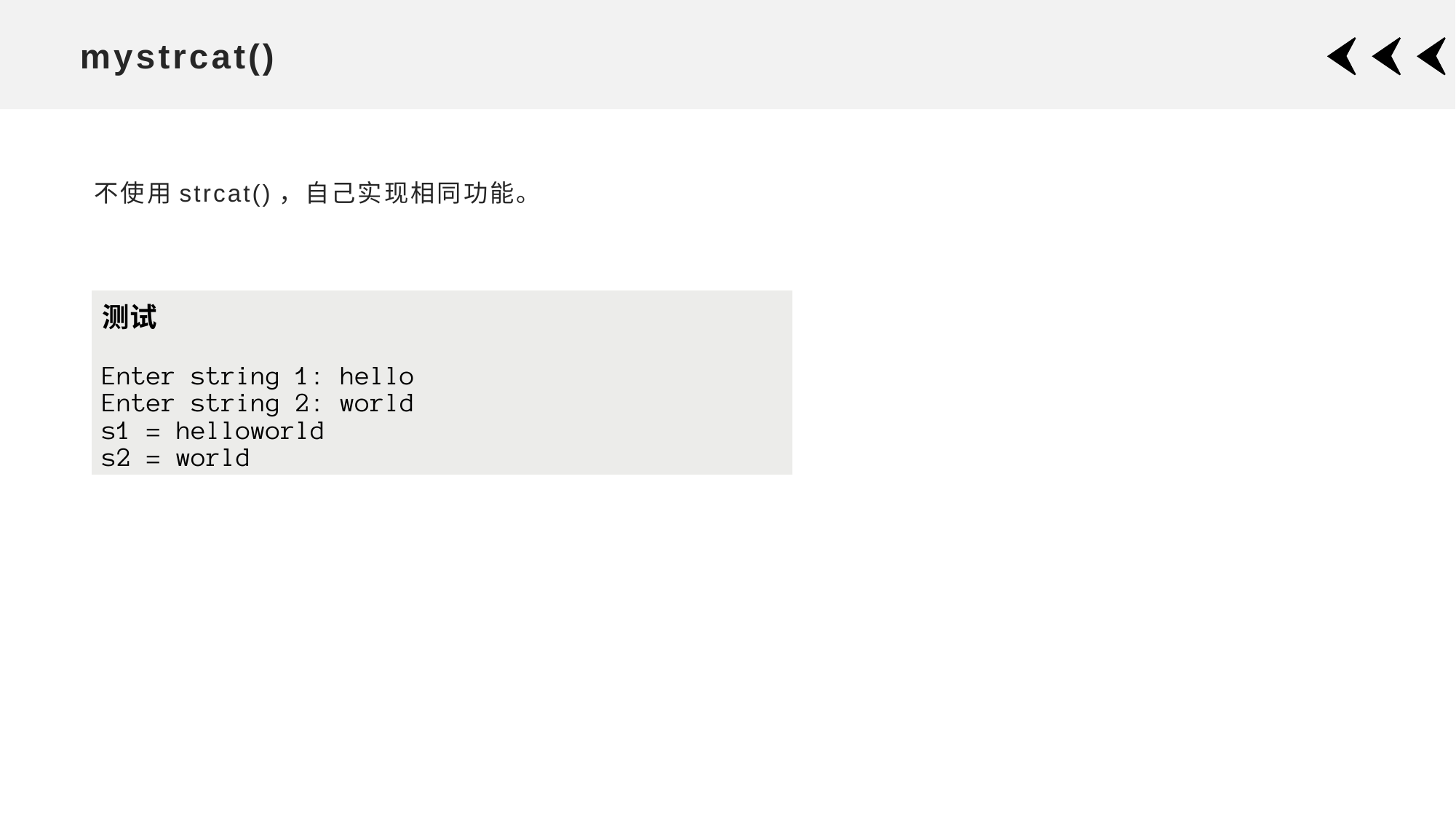

# mystrcat()
不使用strcat()，自己实现相同功能。
| 测试 Enter string 1: hello Enter string 2: world s1 = helloworld s2 = world |
| --- |